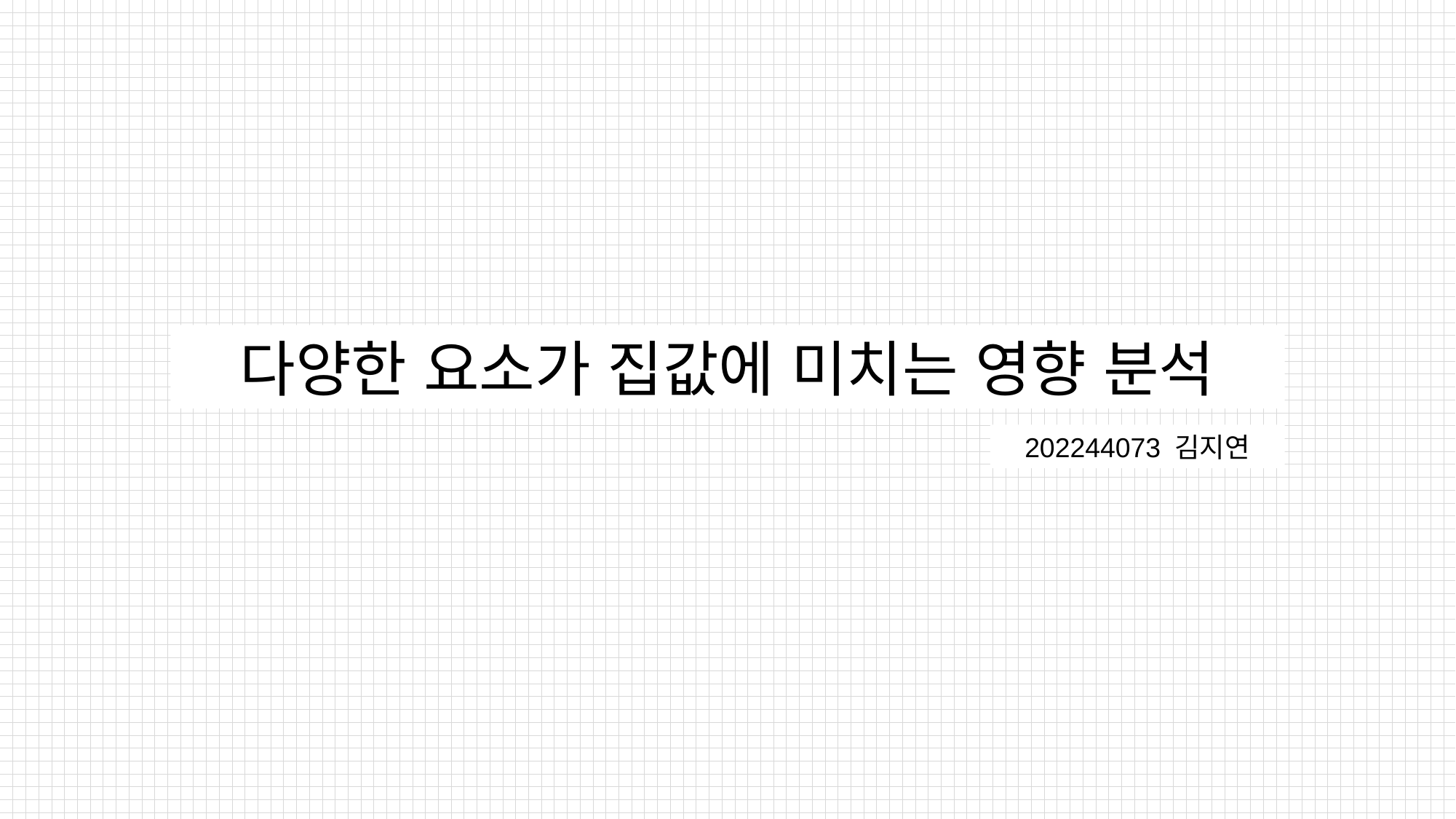

다양한 요소가 집값에 미치는 영향 분석
202244073 김지연